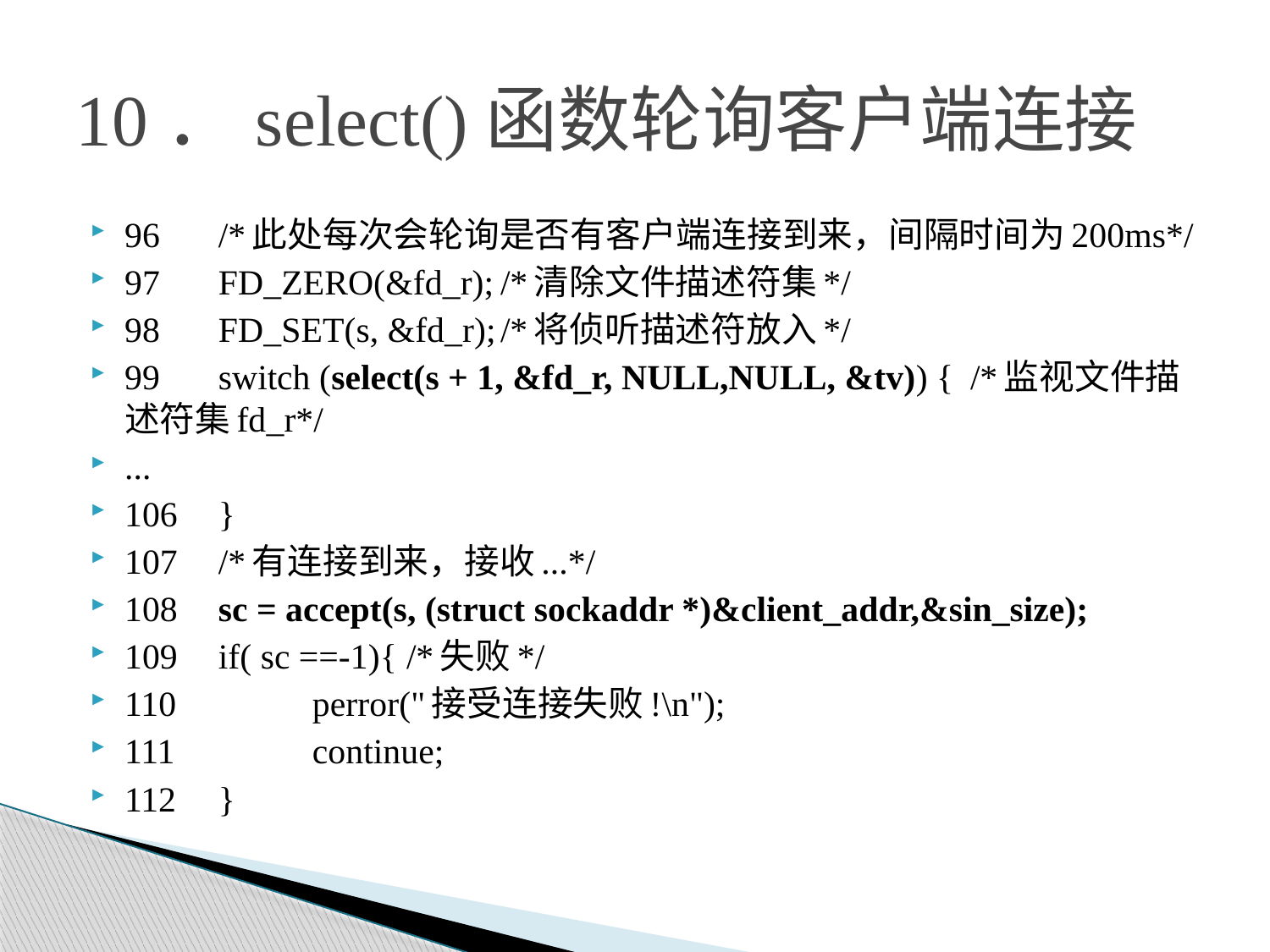

# 10．select()函数轮询客户端连接
96	/*此处每次会轮询是否有客户端连接到来，间隔时间为200ms*/
97	FD_ZERO(&fd_r);	/*清除文件描述符集*/
98	FD_SET(s, &fd_r);	/*将侦听描述符放入*/
99	switch (select(s + 1, &fd_r, NULL,NULL, &tv)) {	/*监视文件描述符集fd_r*/
...
106	}
107	/*有连接到来，接收...*/
108	sc = accept(s, (struct sockaddr *)&client_addr,&sin_size);
109	if( sc ==-1){ 		/*失败*/
110		perror("接受连接失败!\n");
111		continue;
112	}